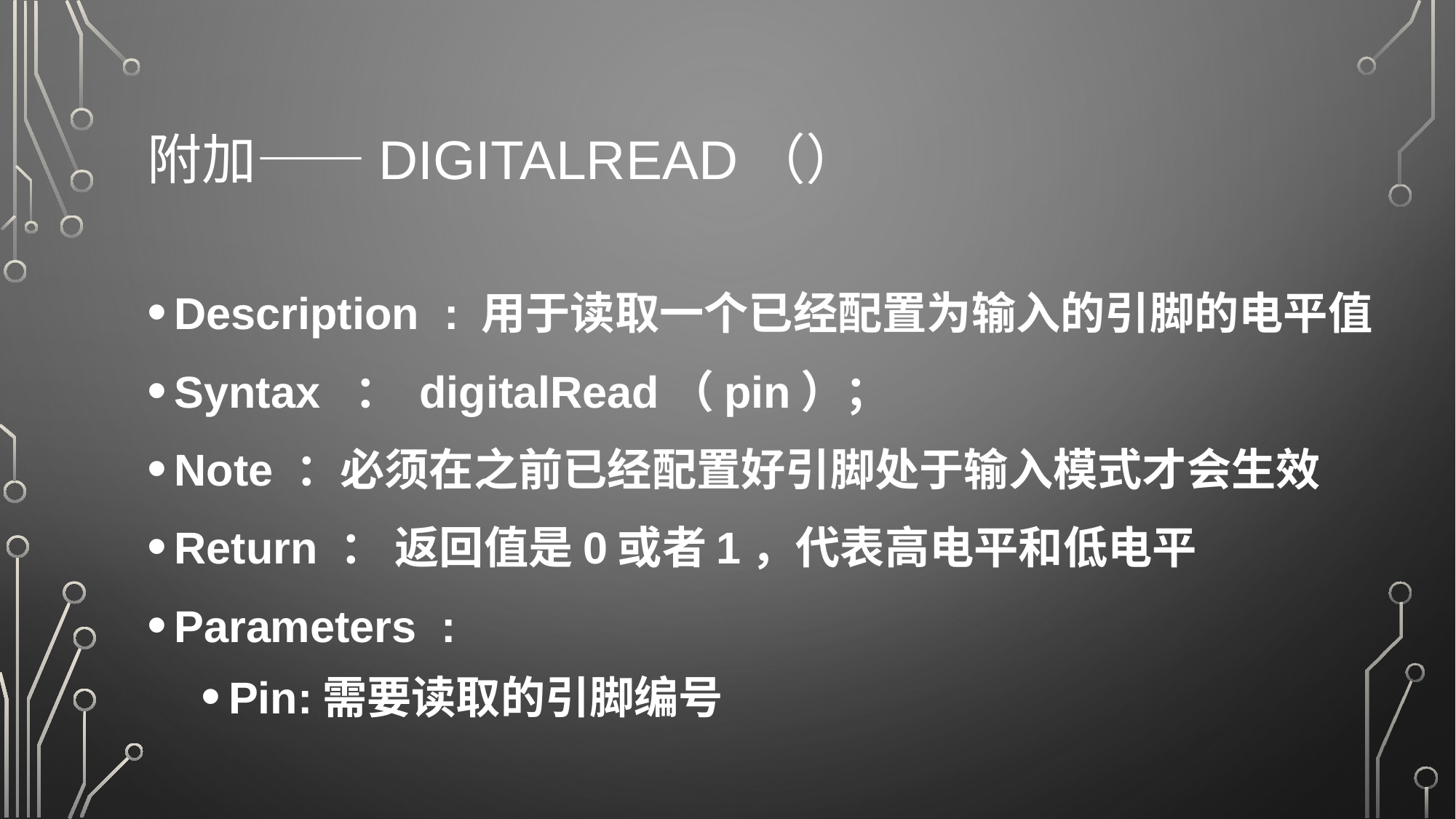

# 附加——DIGITALREAD（）
Description  : 用于读取一个已经配置为输入的引脚的电平值
Syntax  ： digitalRead（pin）；
Note ：必须在之前已经配置好引脚处于输入模式才会生效
Return ： 返回值是0或者1，代表高电平和低电平
Parameters  :
Pin:需要读取的引脚编号